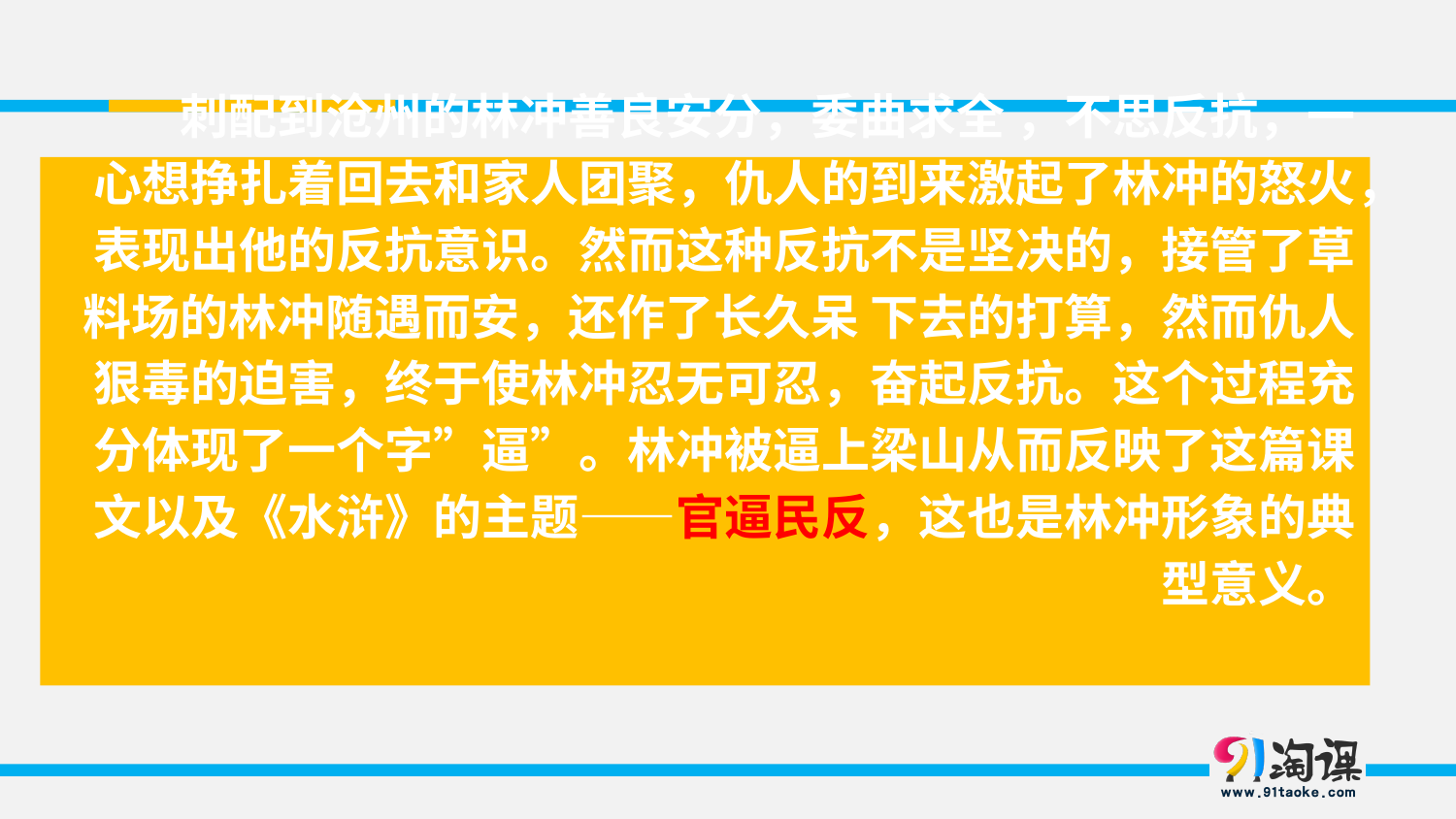

刺配到沧州的林冲善良安分，委曲求全 ，不思反抗，一心想挣扎着回去和家人团聚，仇人的到来激起了林冲的怒火，表现出他的反抗意识。然而这种反抗不是坚决的，接管了草料场的林冲随遇而安，还作了长久呆 下去的打算，然而仇人狠毒的迫害，终于使林冲忍无可忍，奋起反抗。这个过程充分体现了一个字”逼”。林冲被逼上梁山从而反映了这篇课文以及《水浒》的主题——官逼民反，这也是林冲形象的典型意义。